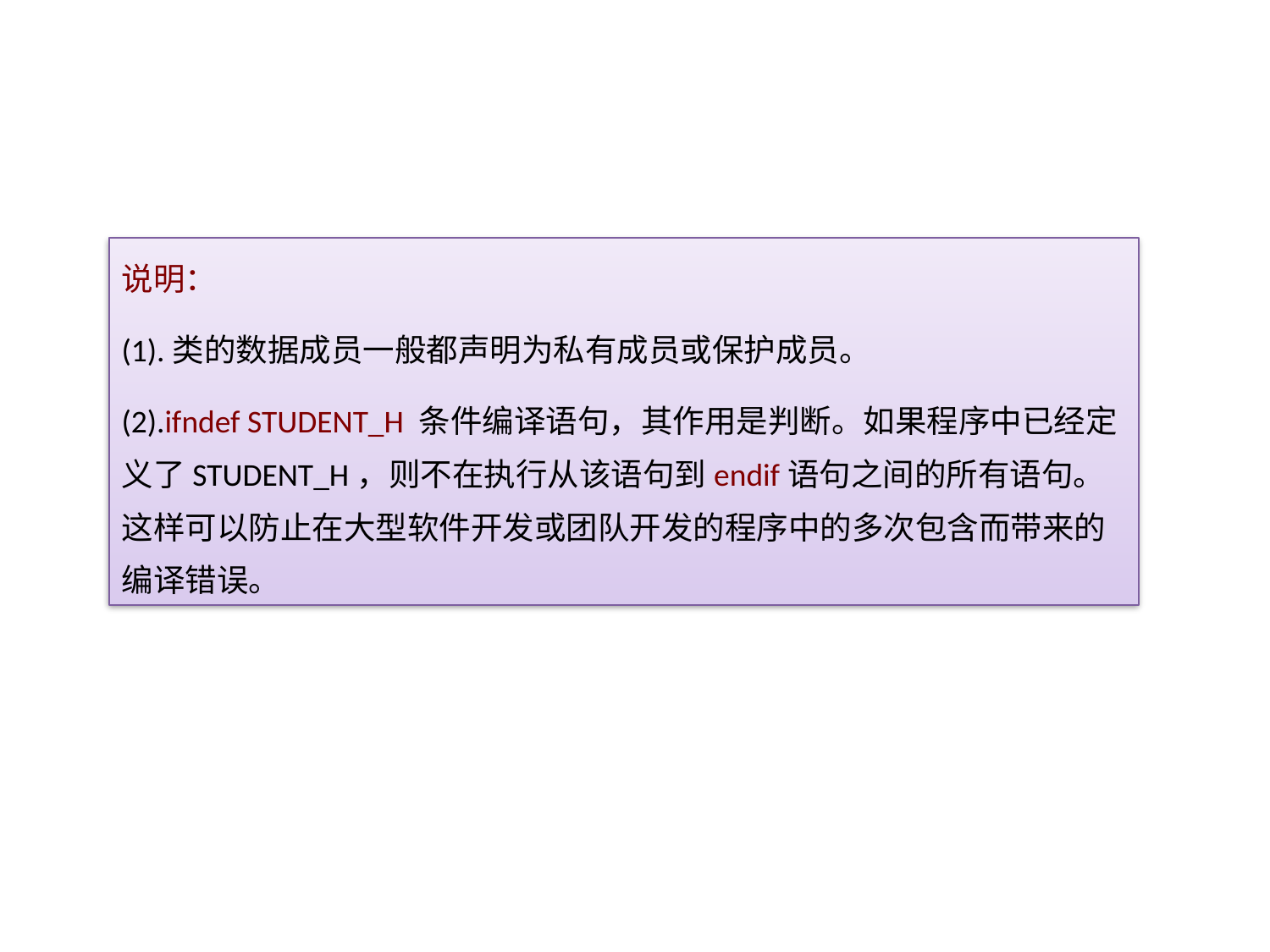

说明：
(1).类的数据成员一般都声明为私有成员或保护成员。
(2).ifndef STUDENT_H 条件编译语句，其作用是判断。如果程序中已经定义了STUDENT_H，则不在执行从该语句到endif语句之间的所有语句。这样可以防止在大型软件开发或团队开发的程序中的多次包含而带来的编译错误。